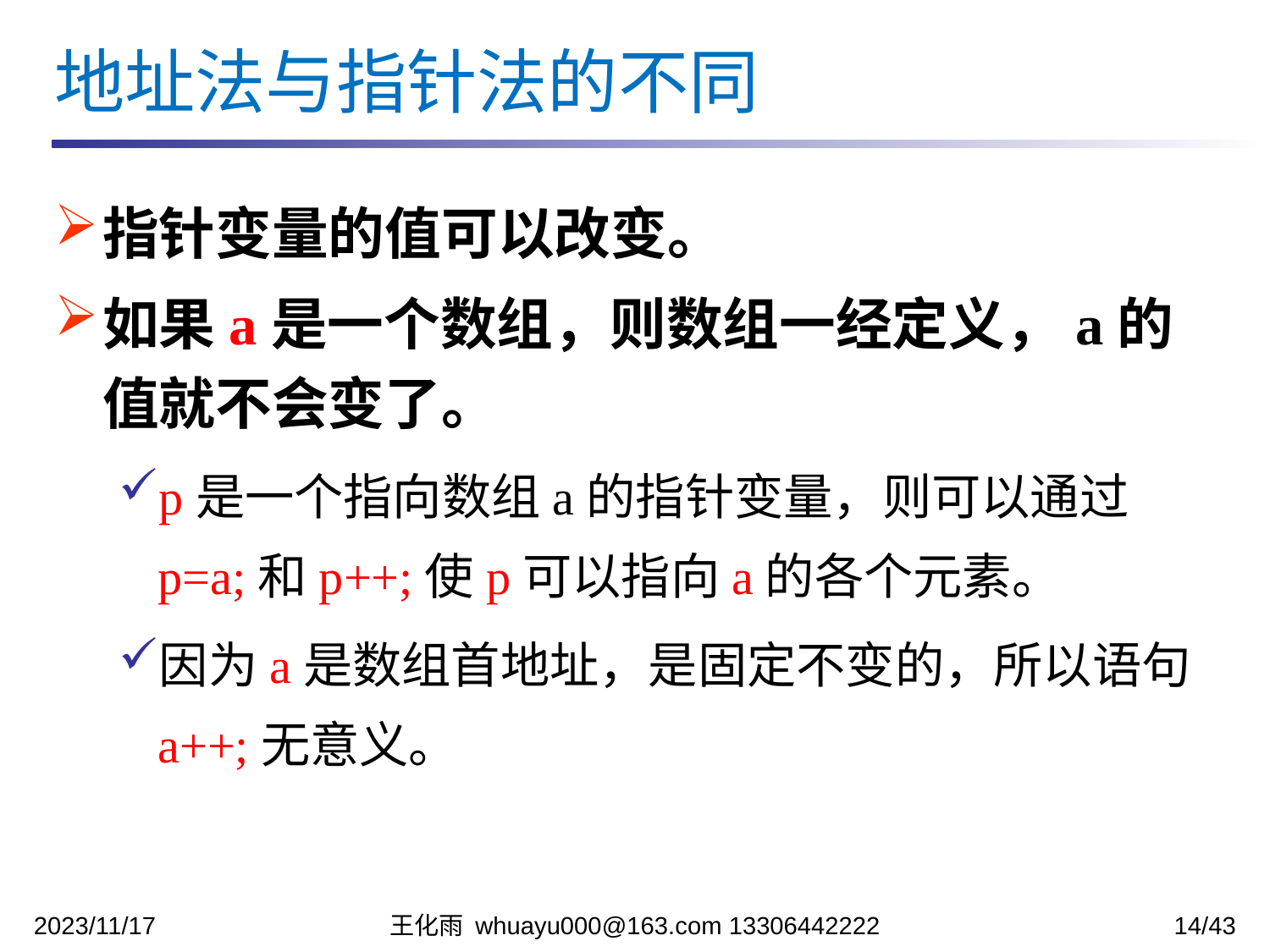

地址法与指针法的不同
指针变量的值可以改变。
如果a是一个数组，则数组一经定义，a的值就不会变了。
p是一个指向数组a的指针变量，则可以通过p=a;和p++;使p可以指向a的各个元素。
因为a是数组首地址，是固定不变的，所以语句a++;无意义。
2023/11/17
王化雨 whuayu000@163.com 13306442222
14/43